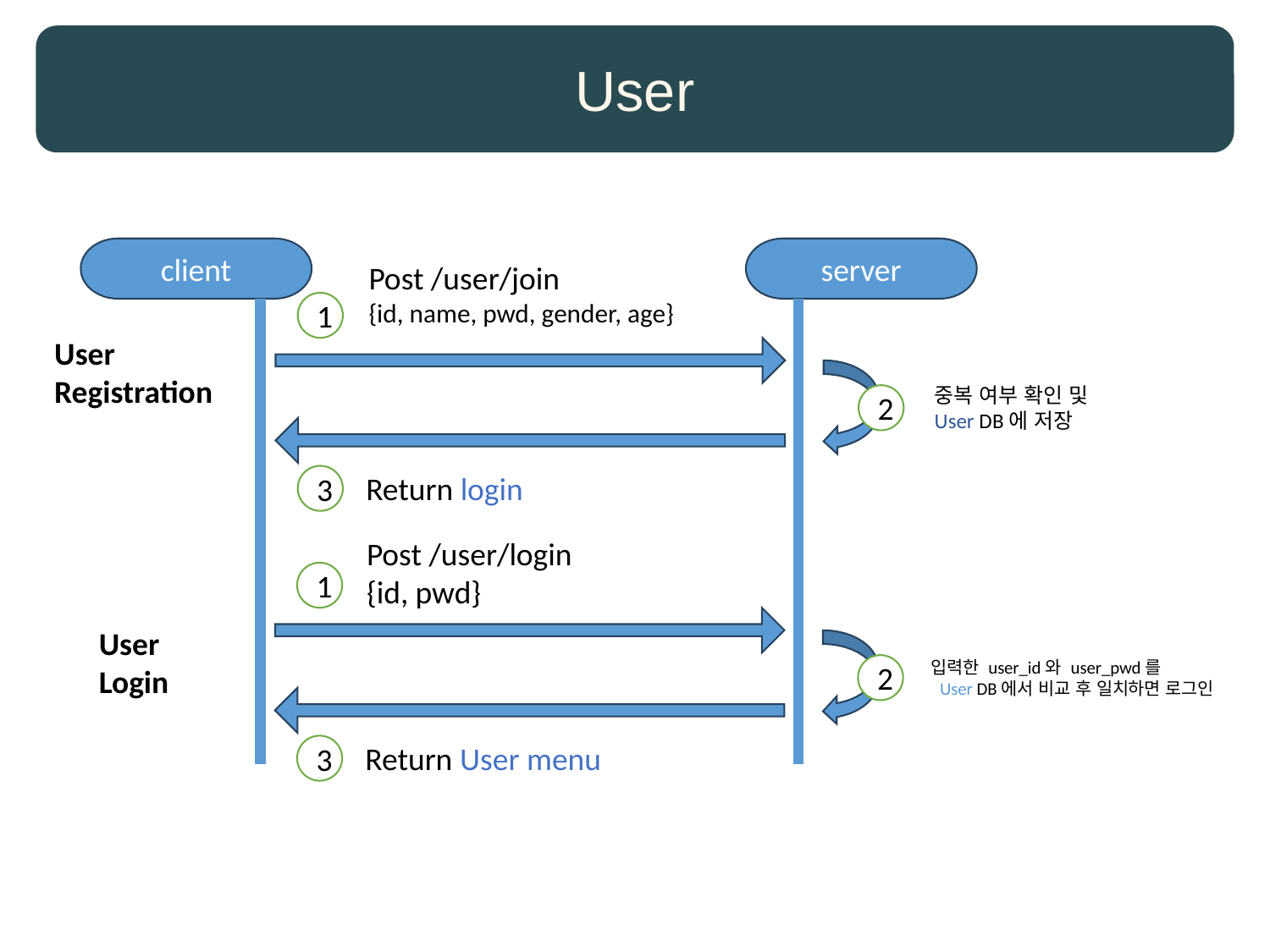

User
client
server
Post /user/join
{id, name, pwd, gender, age}
1
User
Registration

중복 여부 확인 및
User DB에 저장
2

Return login
3
Post /user/login
{id, pwd}
1

User
Login

입력한 user_id와 user_pwd를
 User DB에서 비교 후 일치하면 로그인
2

Return User menu
3